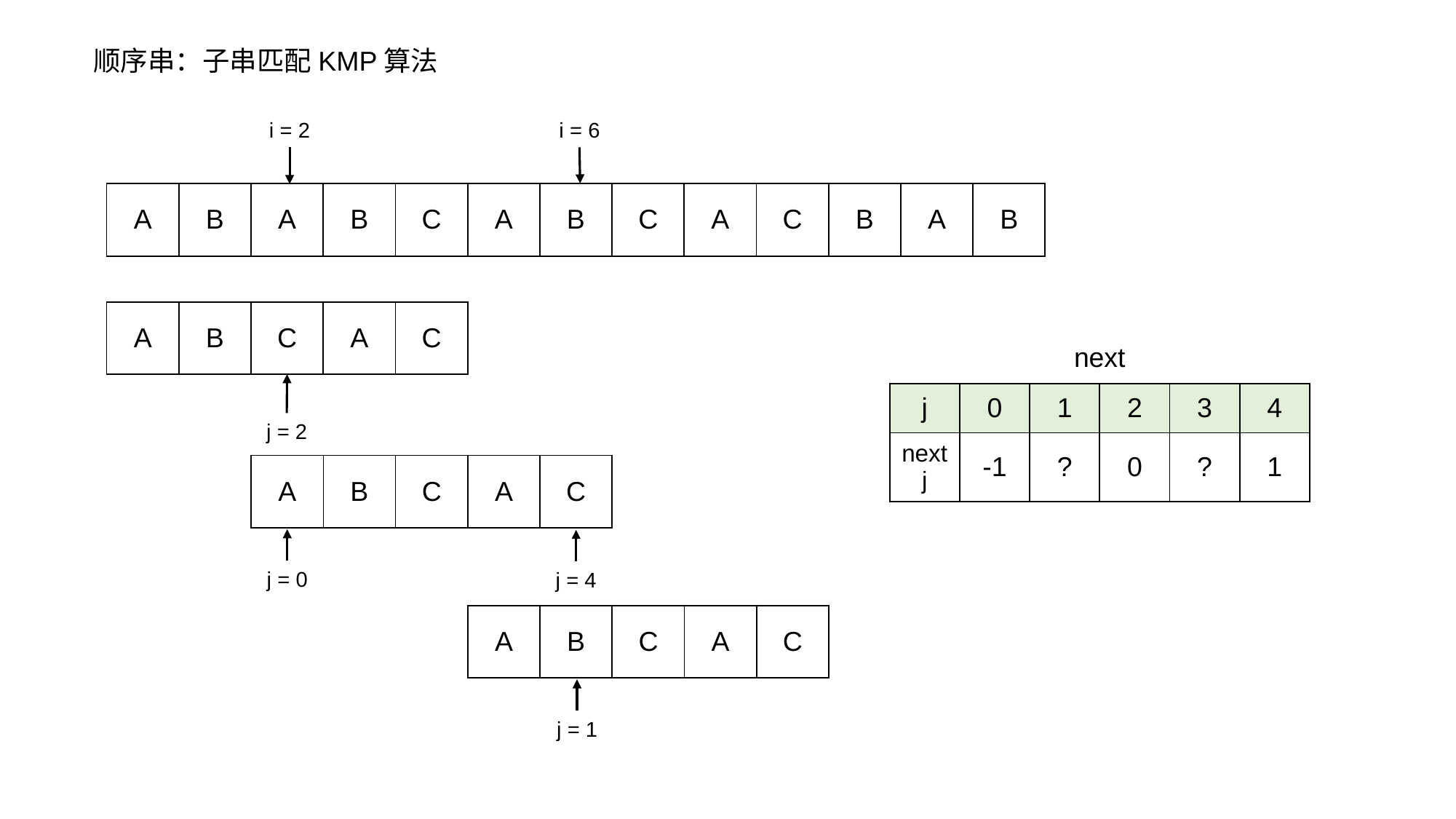

顺序串：子串匹配KMP算法
i = 2
i = 6
| A | B | A | B | C | A | B | C | A | C | B | A | B |
| --- | --- | --- | --- | --- | --- | --- | --- | --- | --- | --- | --- | --- |
| A | B | C | A | C |
| --- | --- | --- | --- | --- |
next
j = 2
| j | 0 | 1 | 2 | 3 | 4 |
| --- | --- | --- | --- | --- | --- |
| next j | ? | ? | ? | ? | ? |
| j | 0 | 1 | 2 | 3 | 4 |
| --- | --- | --- | --- | --- | --- |
| next j | -1 | ? | 0 | ? | 1 |
| A | B | C | A | C |
| --- | --- | --- | --- | --- |
j = 0
j = 4
| A | B | C | A | C |
| --- | --- | --- | --- | --- |
j = 1